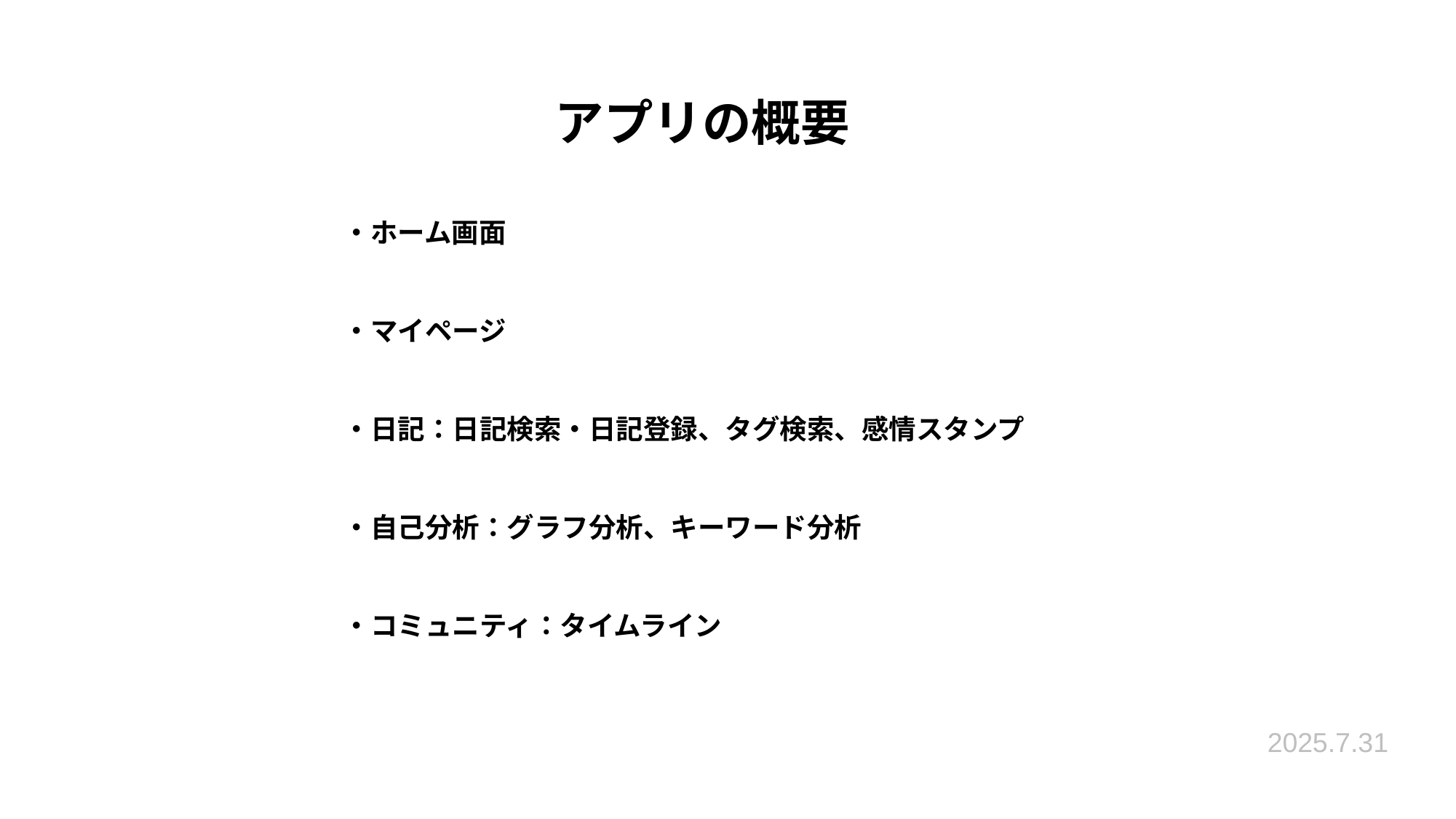

# アプリの概要
・ホーム画面

・マイページ

・日記：日記検索・日記登録、タグ検索、感情スタンプ

・自己分析：グラフ分析、キーワード分析

・コミュニティ：タイムライン
2025.7.31